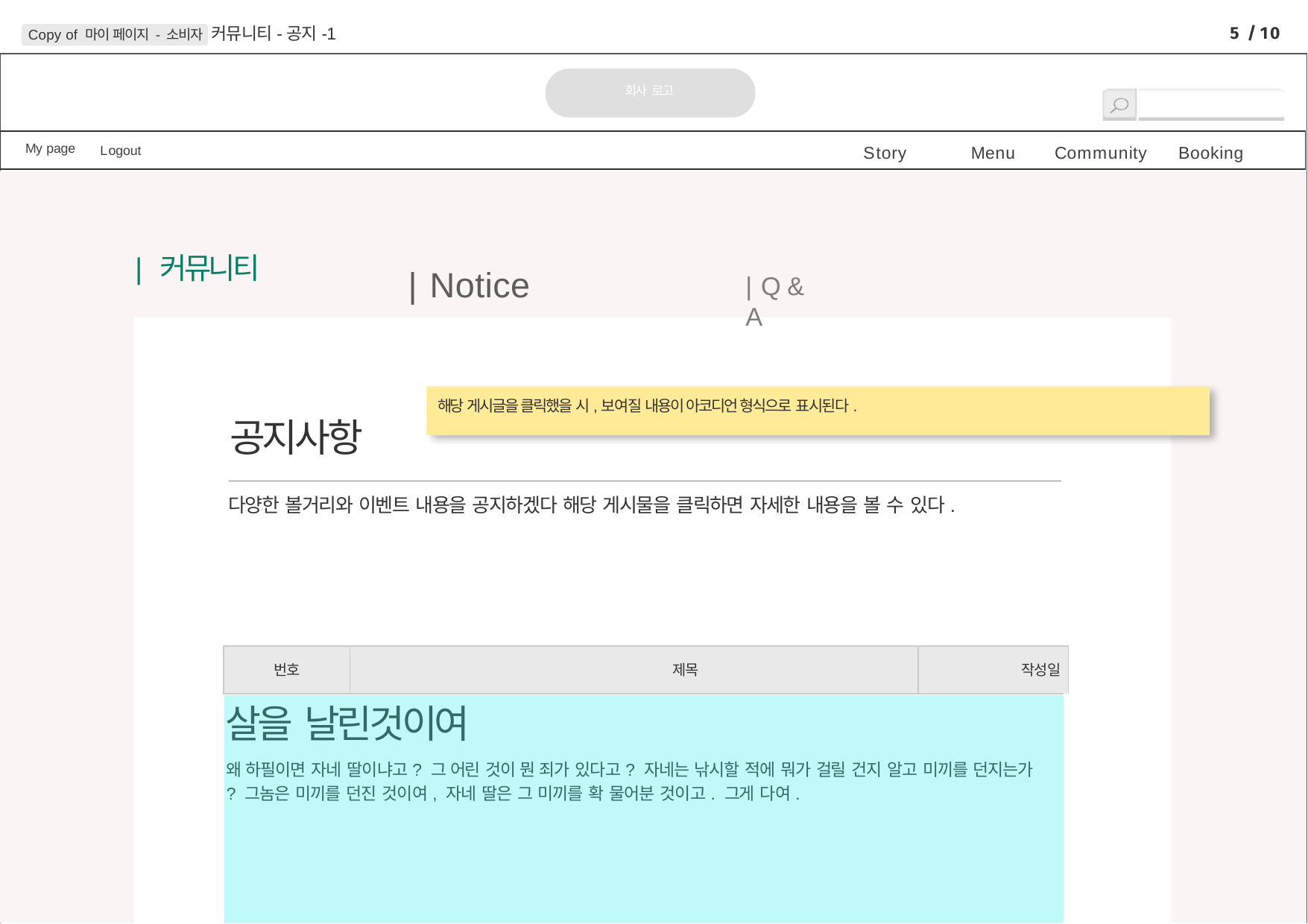

5 / 10
Copy of 마이 페이지 - 소비자  커뮤니티-공지-1

회사 로고

My page
Story
Menu
Community
Booking
Logout

| 커뮤니티
| Notice

| Q & A

해당 게시글을 클릭했을 시,보여질 내용이 아코디언 형식으로 표시된다.
공지사항
다양한 볼거리와 이벤트 내용을 공지하겠다 해당 게시물을 클릭하면 자세한 내용을 볼 수 있다.

번호	제목	작성일

살을 날린것이여
왜 하필이면 자네 딸이냐고? 그 어린 것이 뭔 죄가 있다고? 자네는 낚시할 적에 뭐가 걸릴 건지 알고 미끼를 던지는가
? 그놈은 미끼를 던진 것이여, 자네 딸은 그 미끼를 확 물어분 것이고. 그게 다여.